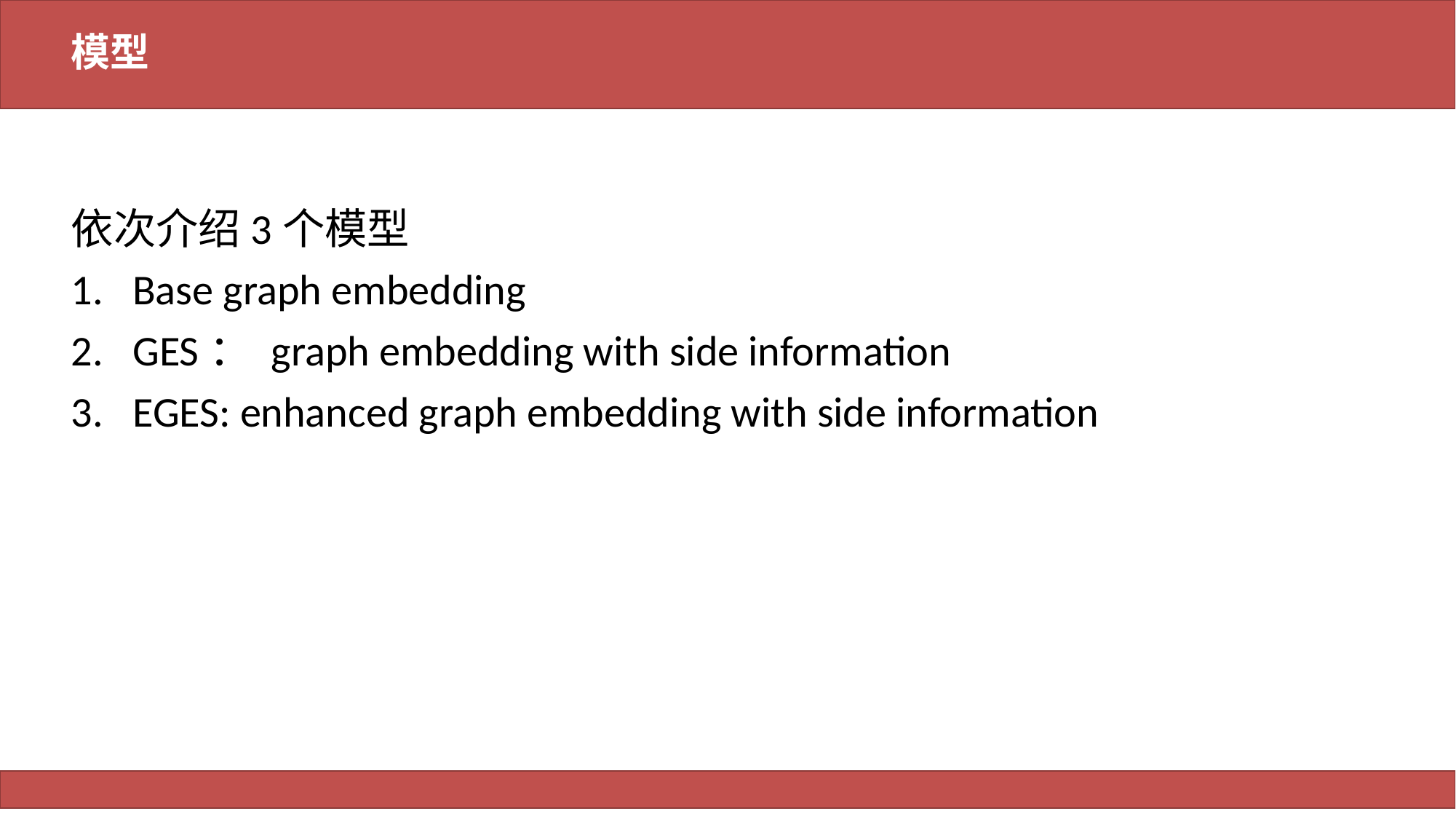

# 模型

依次介绍3个模型
Base graph embedding
GES： graph embedding with side information
EGES: enhanced graph embedding with side information